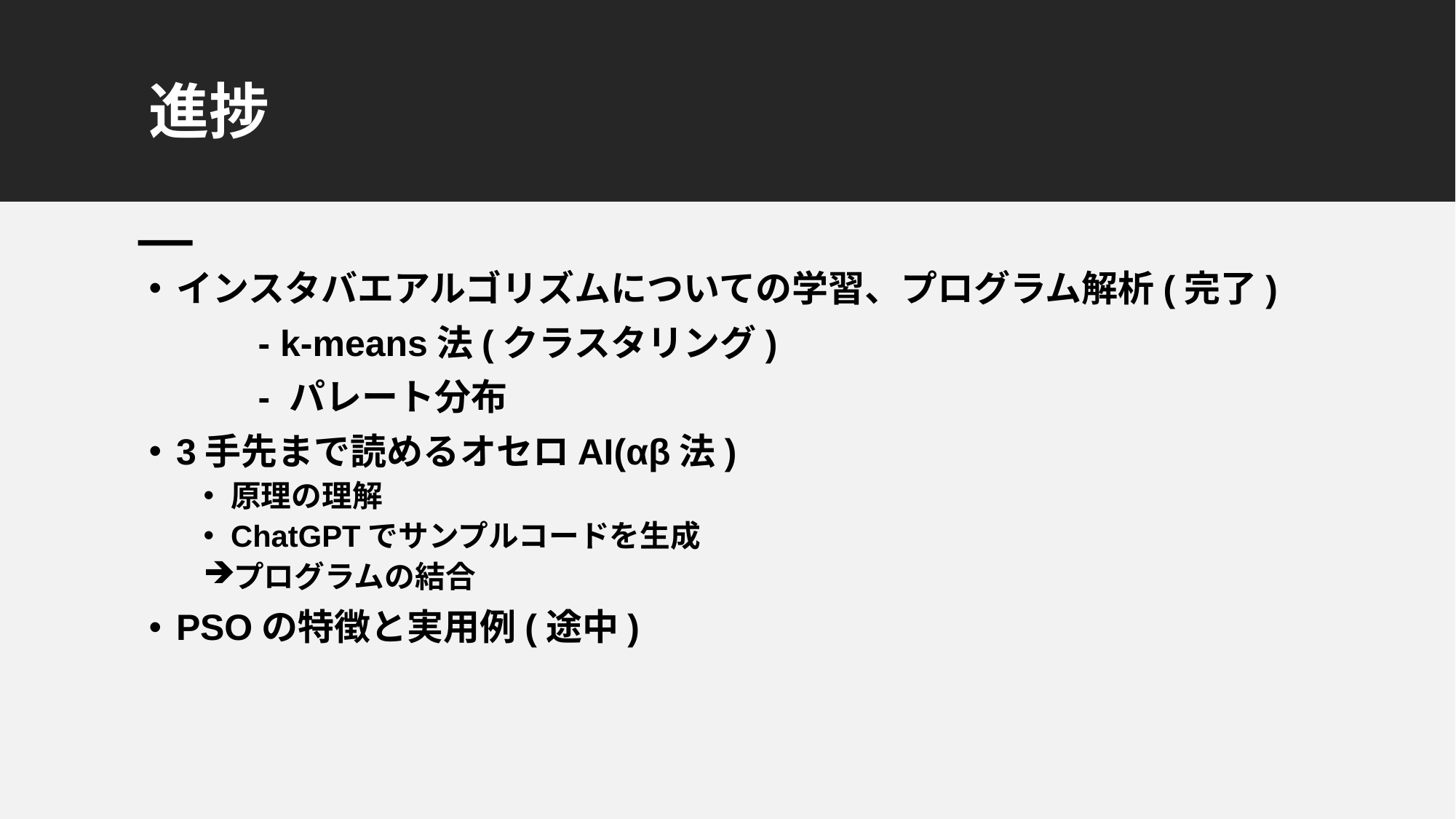

# 進捗

インスタバエアルゴリズムについての学習、プログラム解析(完了)
	- k-means法(クラスタリング)
	- パレート分布
3手先まで読めるオセロAI(αβ法)
原理の理解
ChatGPTでサンプルコードを生成
プログラムの結合
PSOの特徴と実用例(途中)